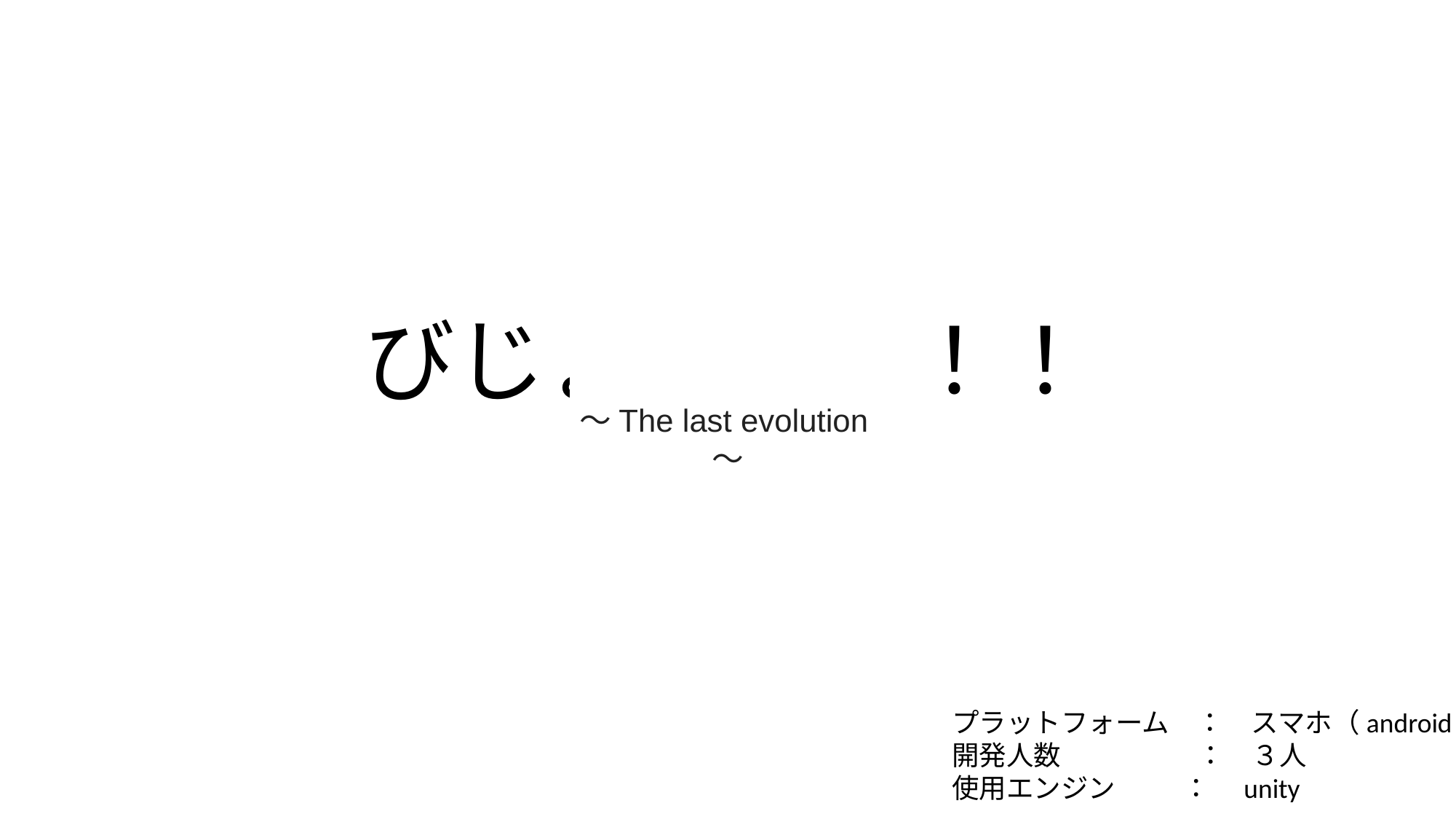

# びじょ釣り！！！
～The last evolution～
プラットフォーム　：　スマホ（android）
開発人数　　　　　：　３人
使用エンジン　　  ：　unity